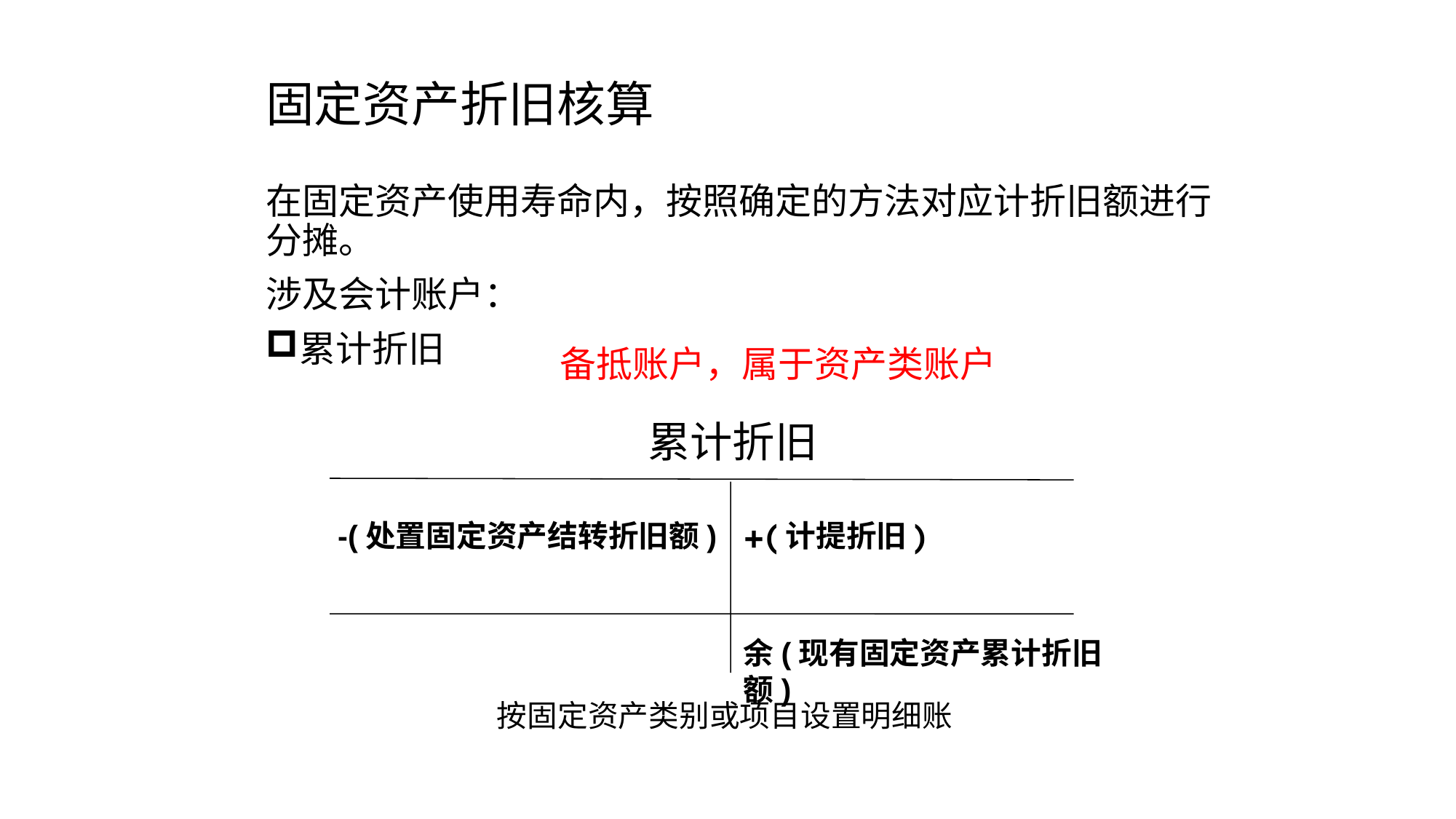

# 固定资产折旧核算
在固定资产使用寿命内，按照确定的方法对应计折旧额进行分摊。
涉及会计账户：
累计折旧
备抵账户，属于资产类账户
累计折旧

-(处置固定资产结转折旧额)
+(计提折旧)

余(现有固定资产累计折旧额)
按固定资产类别或项目设置明细账